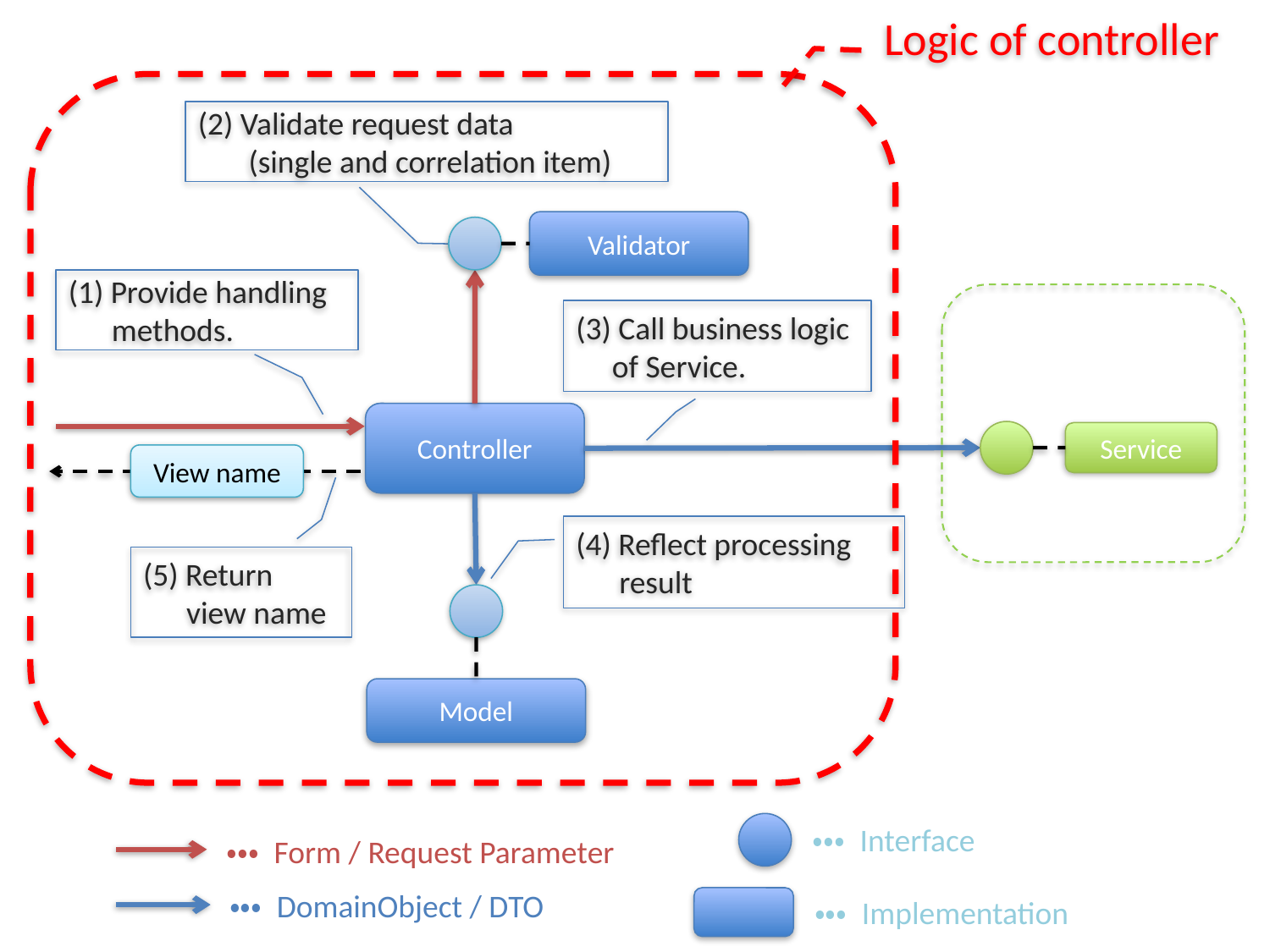

Logic of controller

(2) Validate request data
       (single and correlation item)
Validator

(1) Provide handling
      methods.

(3) Call business logic
     of Service.
Controller

Service
View name
(4) Reflect processing
      result
(5) Return
      view name

Model

・・・ Interface
・・・ Form / Request Parameter
・・・ DomainObject / DTO
・・・ Implementation